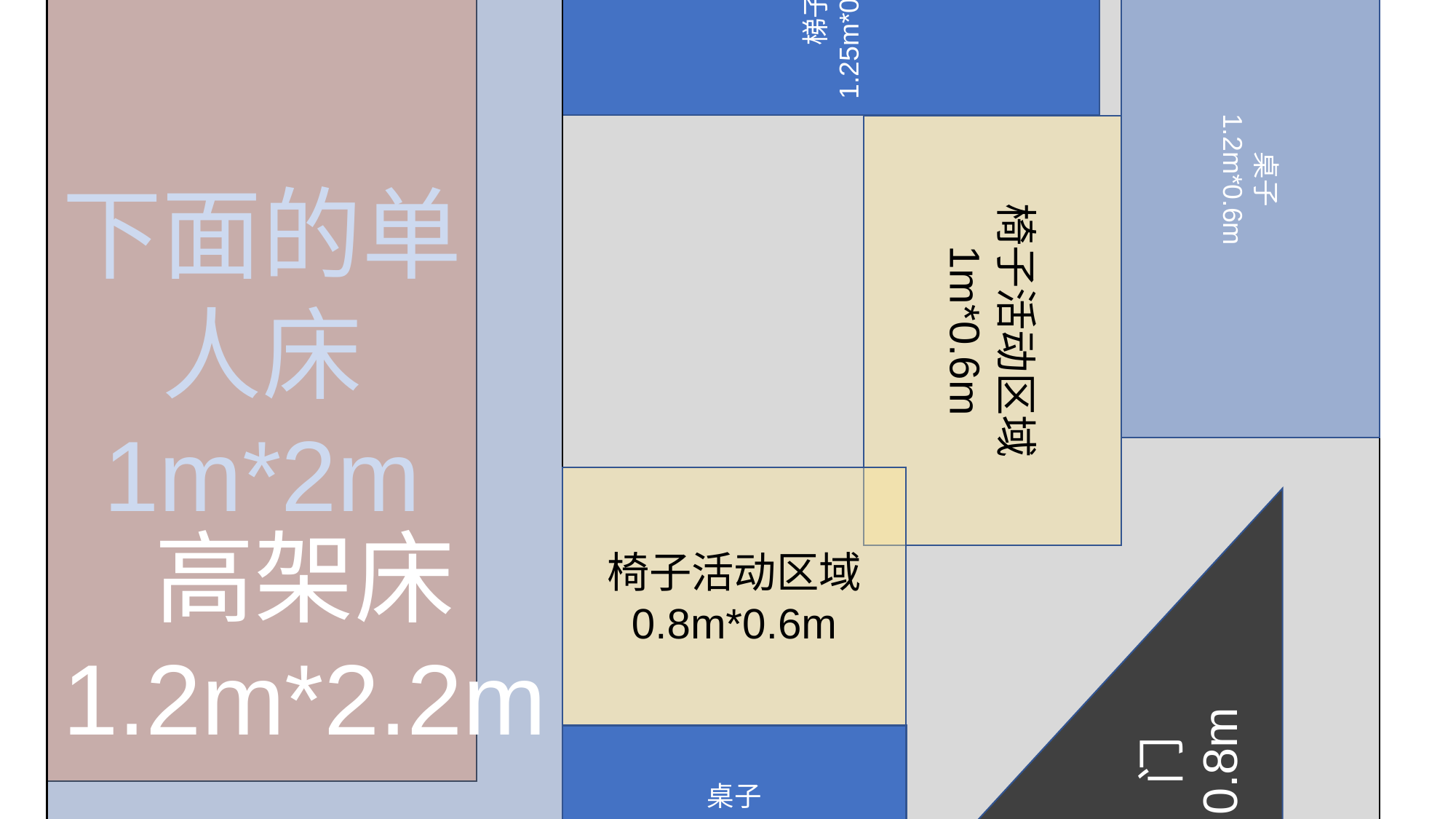

梯子
1.25m*0.45m

高架床
1.2m*2.2m

下面的单人床
1m*2m
桌子
1.2m*0.6m
椅子活动区域
1m*0.6m
椅子活动区域
0.8m*0.6m
门
0.8m
桌子
0.6m*0.8m